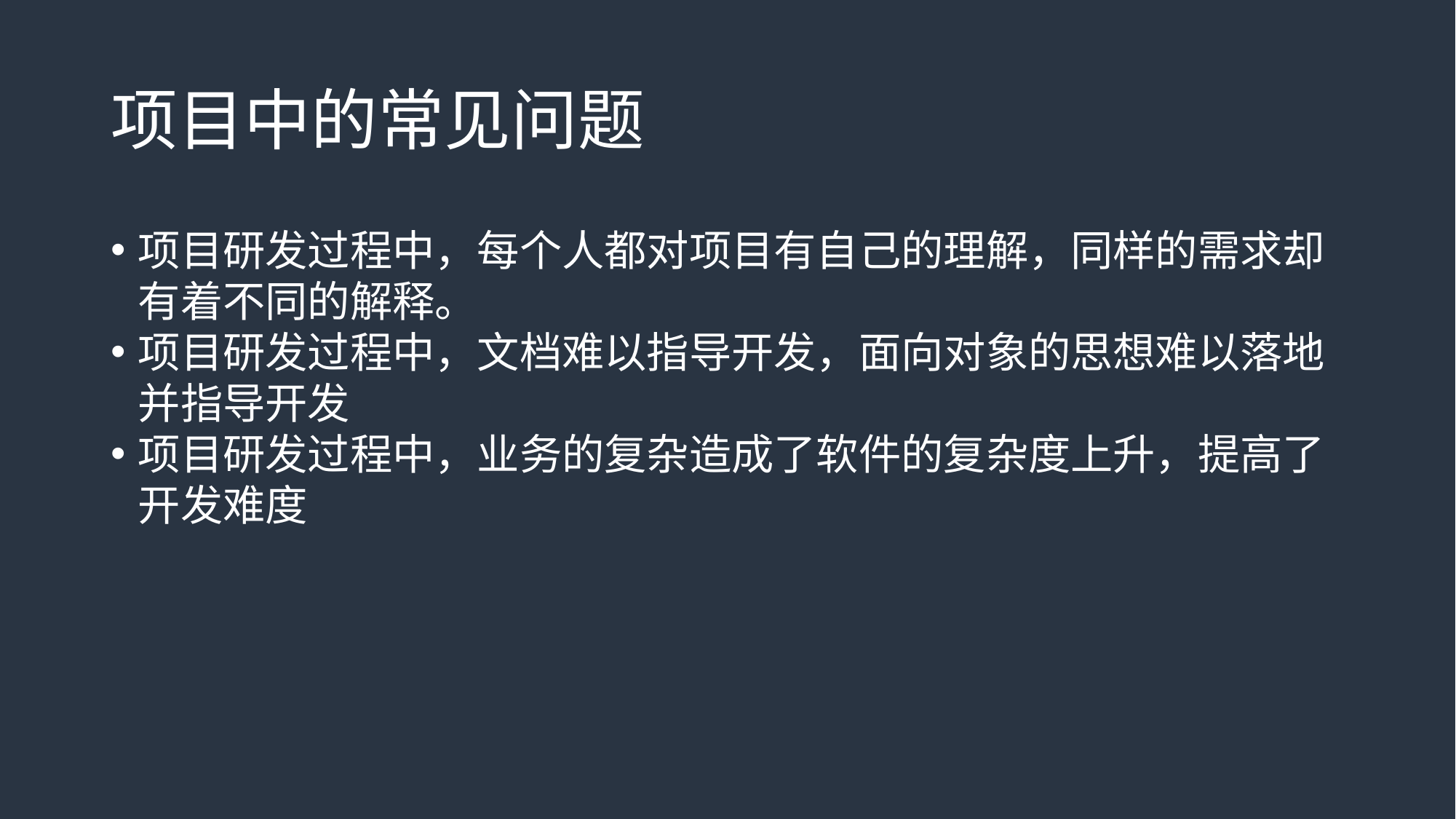

# 项目中的常见问题
项目研发过程中，每个人都对项目有自己的理解，同样的需求却有着不同的解释。
项目研发过程中，文档难以指导开发，面向对象的思想难以落地并指导开发
项目研发过程中，业务的复杂造成了软件的复杂度上升，提高了开发难度